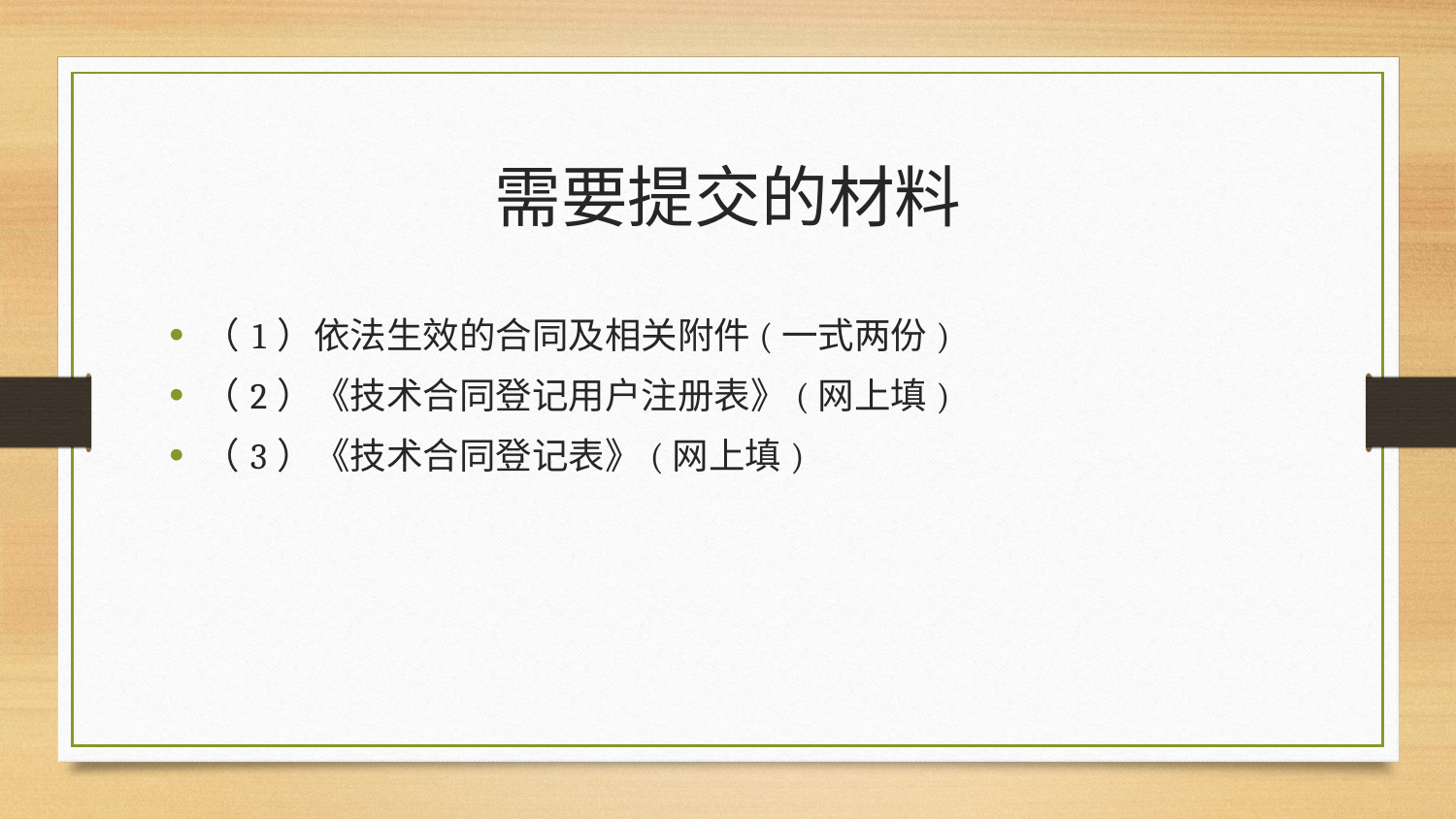

# 需要提交的材料
（1）依法生效的合同及相关附件(一式两份)
（2）《技术合同登记用户注册表》(网上填)
（3）《技术合同登记表》(网上填)